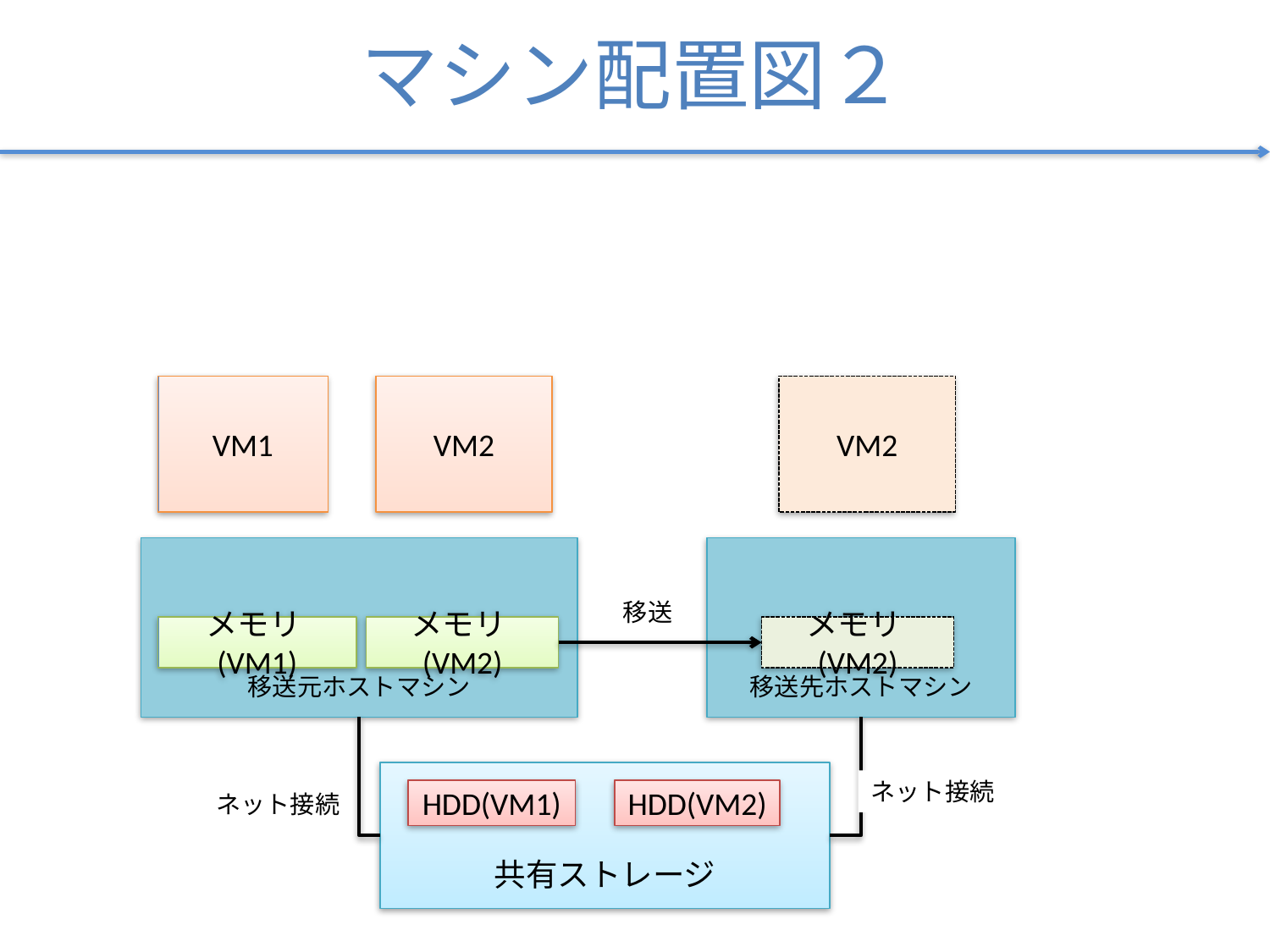

# マシン配置図２
VM1
VM2
VM2

移送元ホストマシン

移送先ホストマシン
移送
メモリ(VM1)
メモリ(VM2)
メモリ(VM2)

共有ストレージ
HDD(VM1)
HDD(VM2)
ネット接続
ネット接続